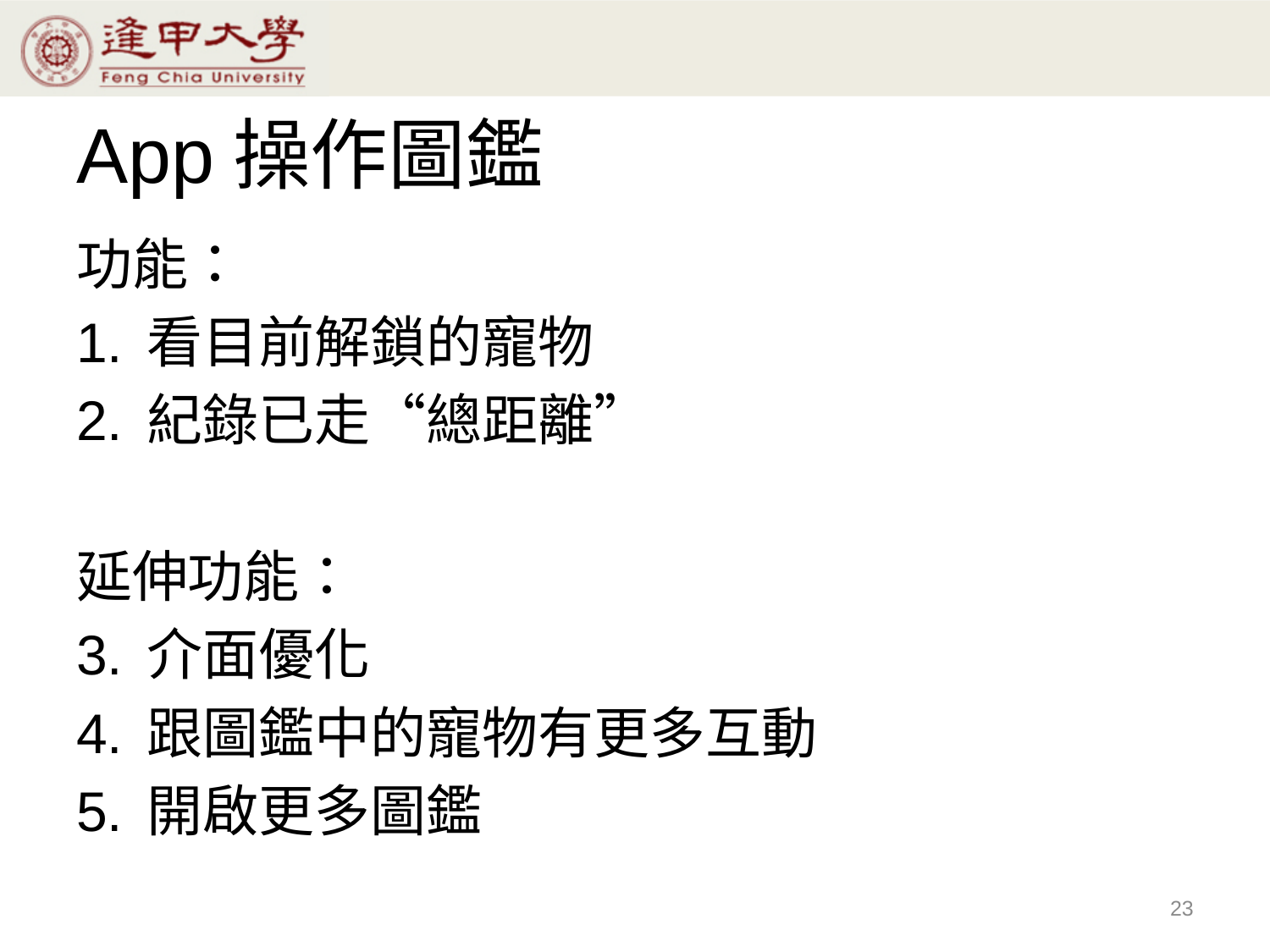

# App操作圖鑑
功能：
看目前解鎖的寵物
紀錄已走“總距離”

延伸功能：
介面優化
跟圖鑑中的寵物有更多互動
開啟更多圖鑑
23